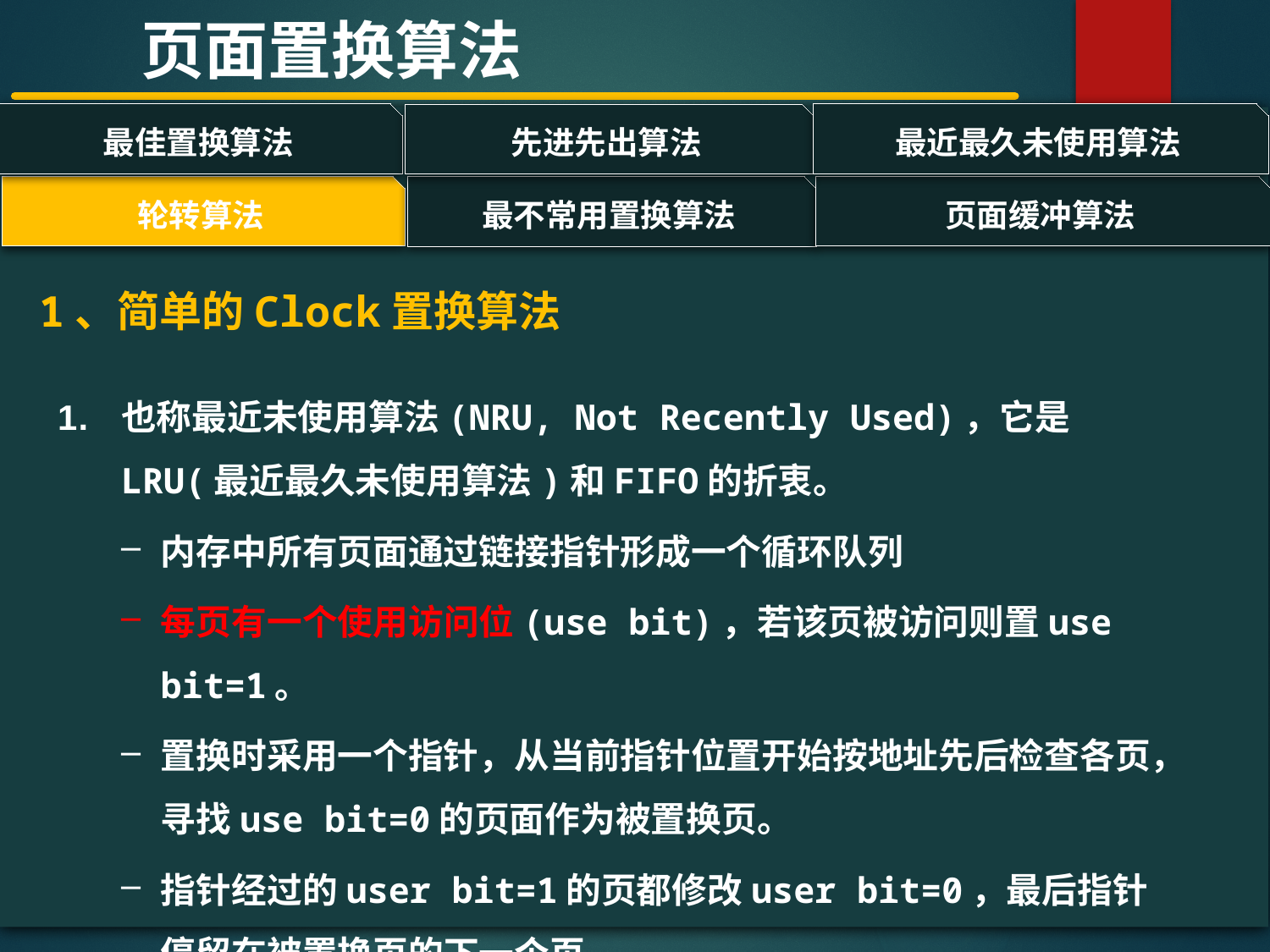

页面置换算法
最佳置换算法
最近最久未使用算法
先进先出算法
轮转算法
页面缓冲算法
最不常用置换算法
#
1、简单的Clock置换算法
也称最近未使用算法(NRU, Not Recently Used)，它是LRU(最近最久未使用算法)和FIFO的折衷。
内存中所有页面通过链接指针形成一个循环队列
每页有一个使用访问位(use bit)，若该页被访问则置use bit=1。
置换时采用一个指针，从当前指针位置开始按地址先后检查各页，寻找use bit=0的页面作为被置换页。
指针经过的user bit=1的页都修改user bit=0，最后指针停留在被置换页的下一个页。